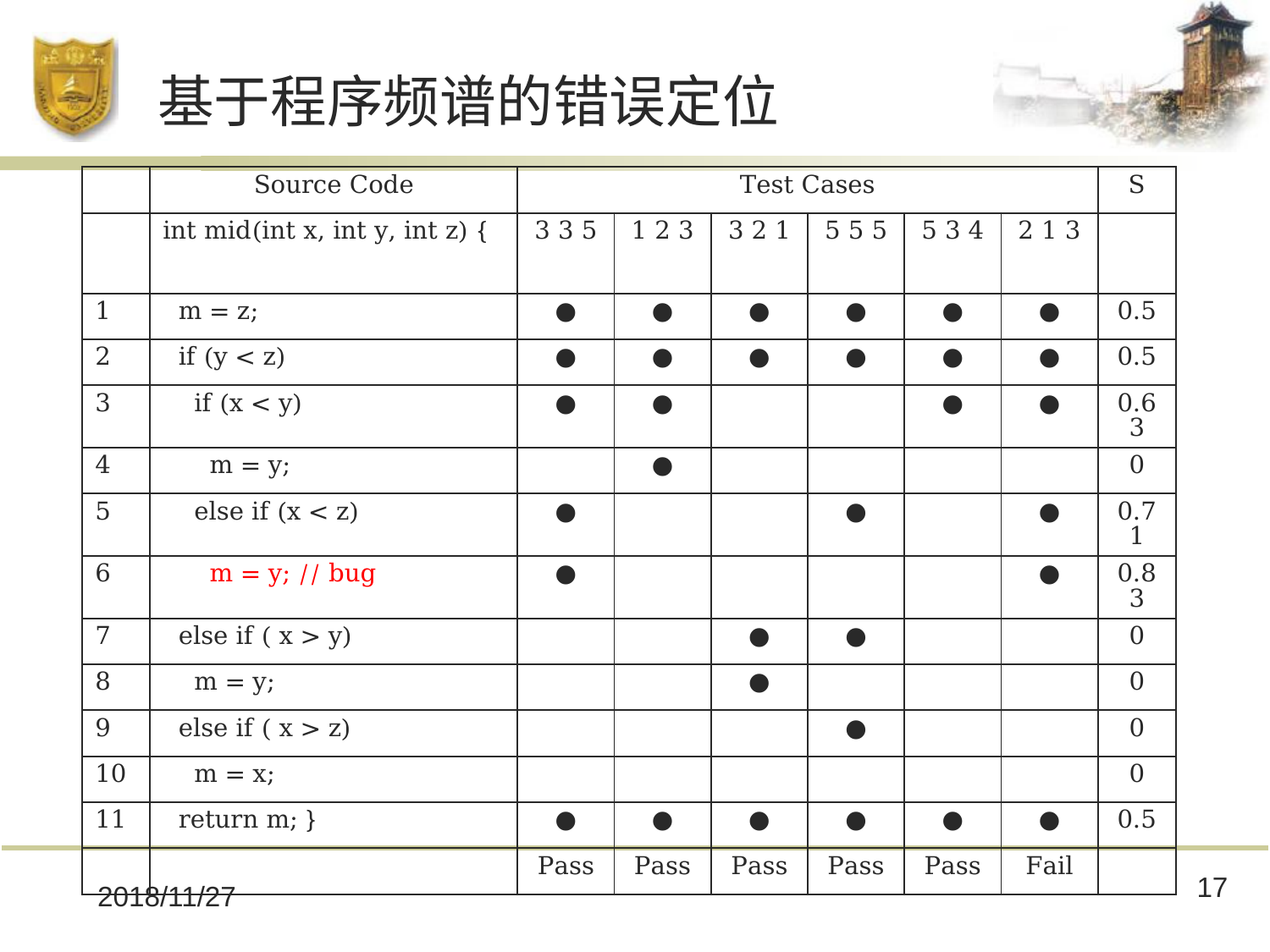

# 基于程序频谱的错误定位
|  | Source Code | Test Cases |  |  |  |  |  | S |
| --- | --- | --- | --- | --- | --- | --- | --- | --- |
|  | int mid(int x, int y, int z) { | 3 3 5 | 1 2 3 | 3 2 1 | 5 5 5 | 5 3 4 | 2 1 3 |  |
| 1 | m = z; | ● | ● | ● | ● | ● | ● | 0.5 |
| 2 | if (y < z) | ● | ● | ● | ● | ● | ● | 0.5 |
| 3 | if (x < y) | ● | ● |  |  | ● | ● | 0.63 |
| 4 | m = y; |  | ● |  |  |  |  | 0 |
| 5 | else if (x < z) | ● |  |  | ● |  | ● | 0.71 |
| 6 | m = y; // bug | ● |  |  |  |  | ● | 0.83 |
| 7 | else if ( x > y) |  |  | ● | ● |  |  | 0 |
| 8 | m = y; |  |  | ● |  |  |  | 0 |
| 9 | else if ( x > z) |  |  |  | ● |  |  | 0 |
| 10 | m = x; |  |  |  |  |  |  | 0 |
| 11 | return m; } | ● | ● | ● | ● | ● | ● | 0.5 |
|  |  | Pass | Pass | Pass | Pass | Pass | Fail |  |
17
2018/11/27